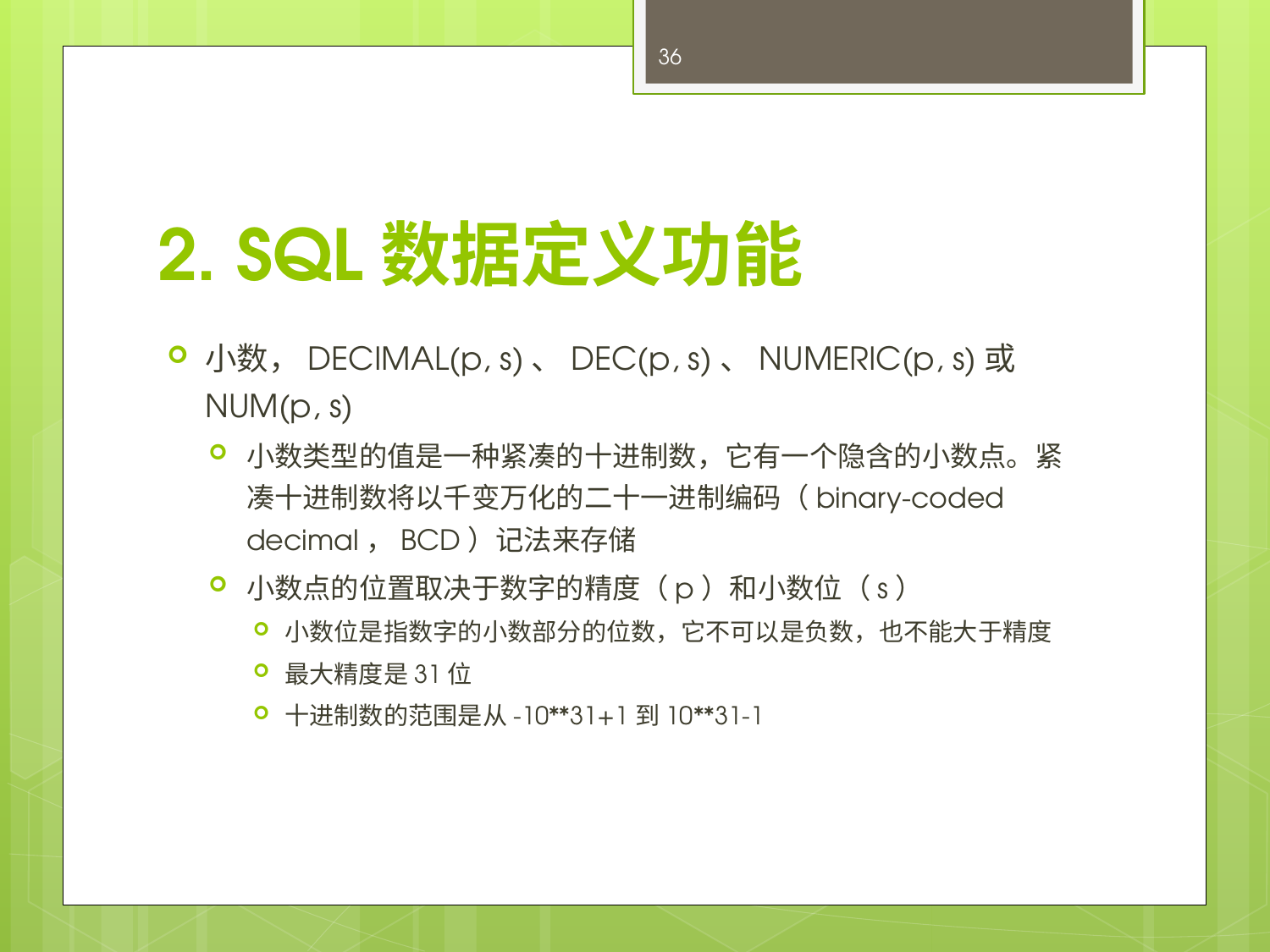

36
# 2. SQL数据定义功能
小数，DECIMAL(p, s)、DEC(p, s)、NUMERIC(p, s)或NUM(p, s)
小数类型的值是一种紧凑的十进制数，它有一个隐含的小数点。紧凑十进制数将以千变万化的二十一进制编码（binary-coded decimal，BCD）记法来存储
小数点的位置取决于数字的精度（p）和小数位（s）
小数位是指数字的小数部分的位数，它不可以是负数，也不能大于精度
最大精度是31位
十进制数的范围是从-10**31+1到10**31-1